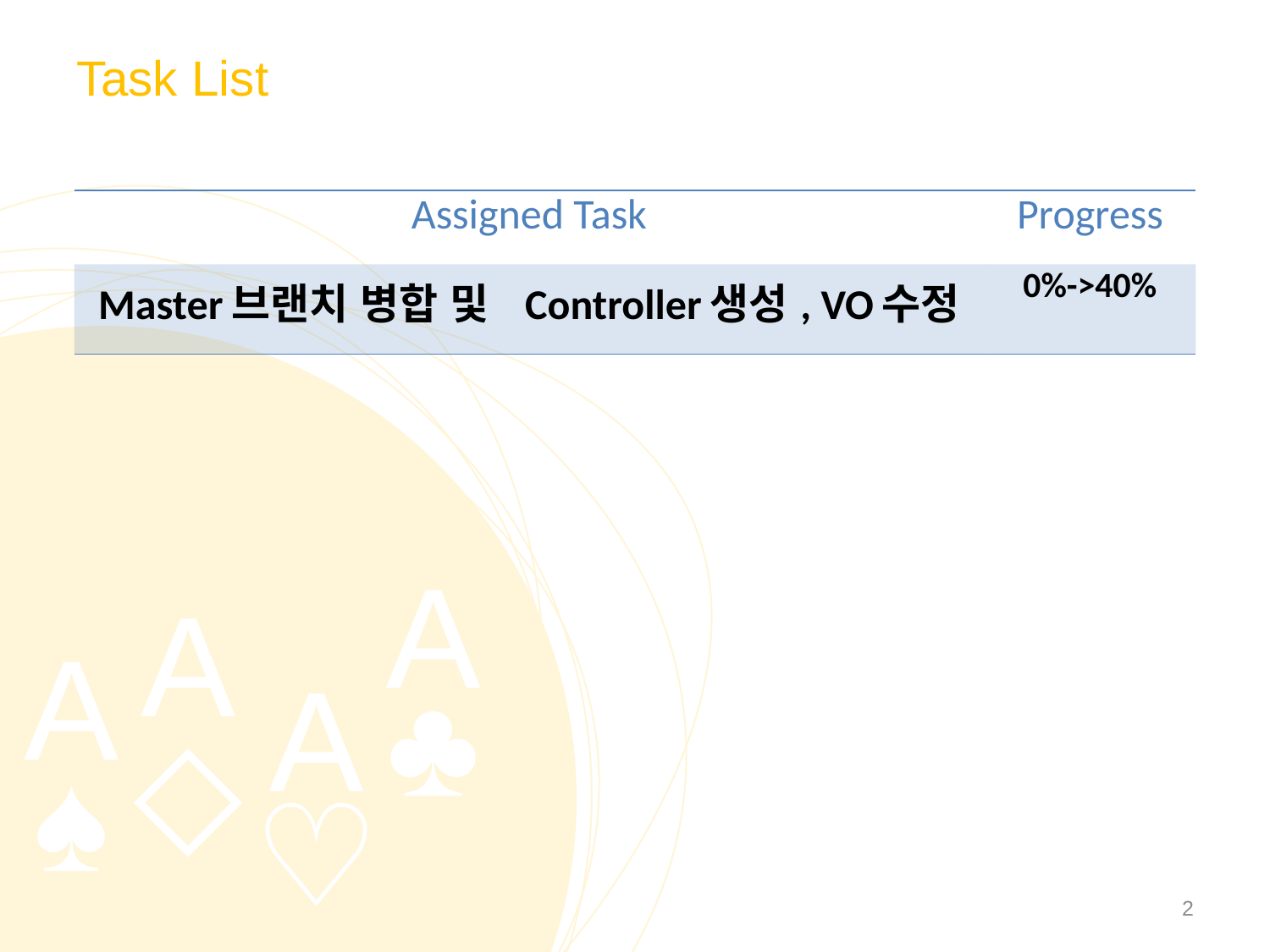

# Task List
| Assigned Task | Progress |
| --- | --- |
| Master브랜치 병합 및 Controller생성, VO수정 | 0%->40% |
2